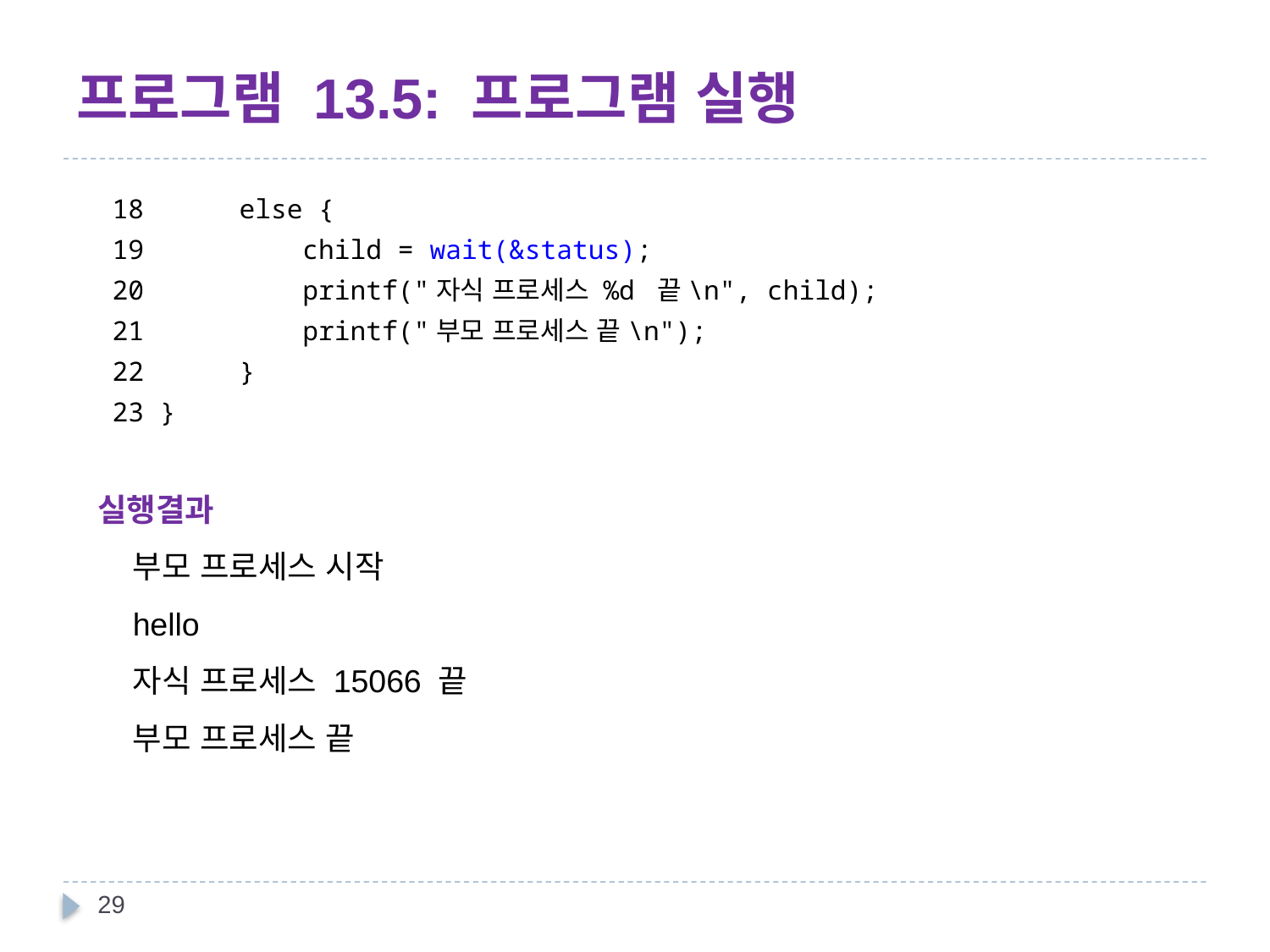

# 프로그램 13.5: 프로그램 실행
18 	else {
19  	    child = wait(&status);
20 	    printf("자식 프로세스 %d 끝\n", child);
21 	    printf("부모 프로세스 끝\n");
22 	}
23 }
실행결과
부모 프로세스 시작
hello
자식 프로세스 15066 끝
부모 프로세스 끝
29